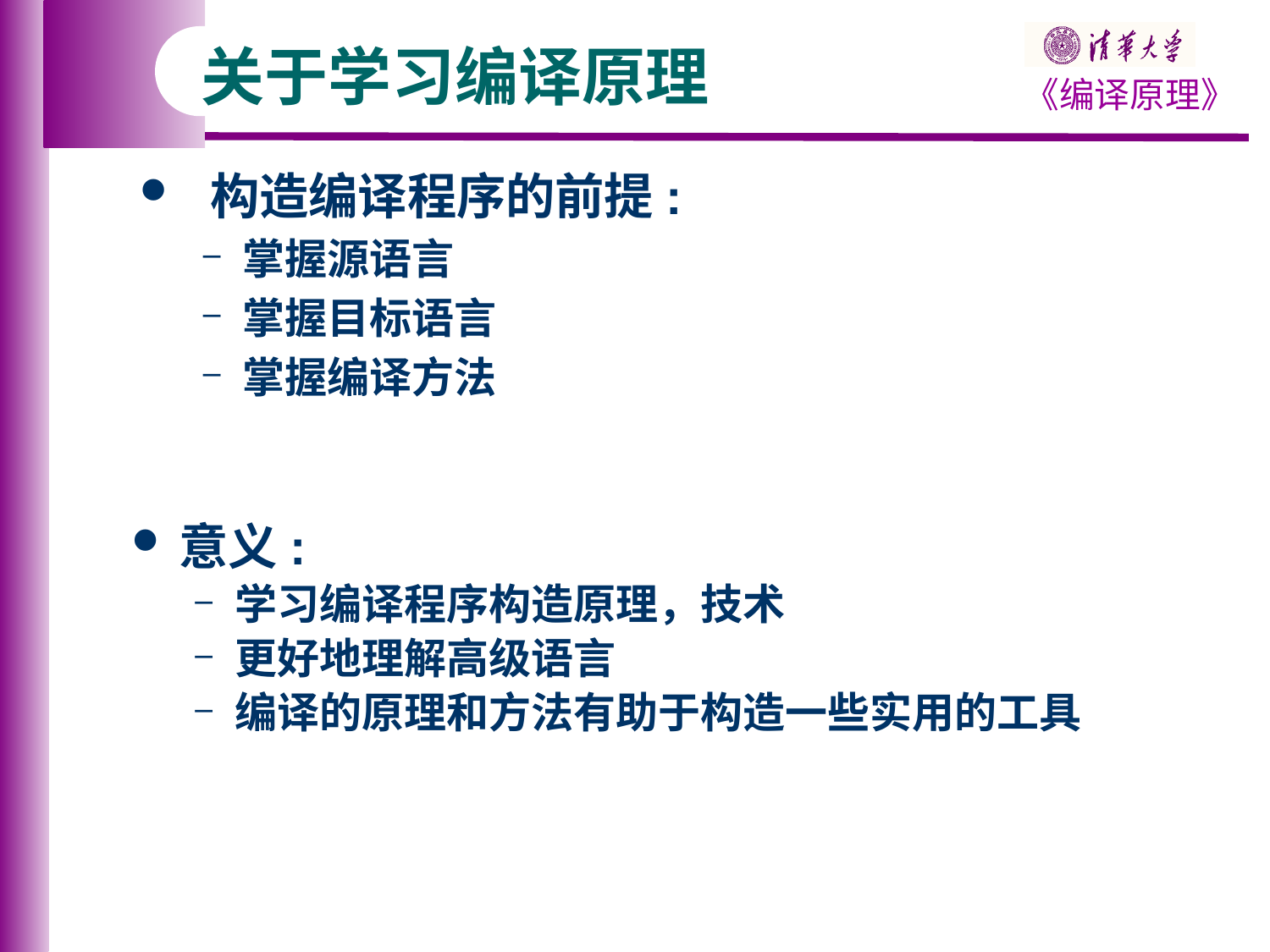

关于学习编译原理
 构造编译程序的前提:
掌握源语言
掌握目标语言
掌握编译方法
意义:
学习编译程序构造原理，技术
更好地理解高级语言
编译的原理和方法有助于构造一些实用的工具